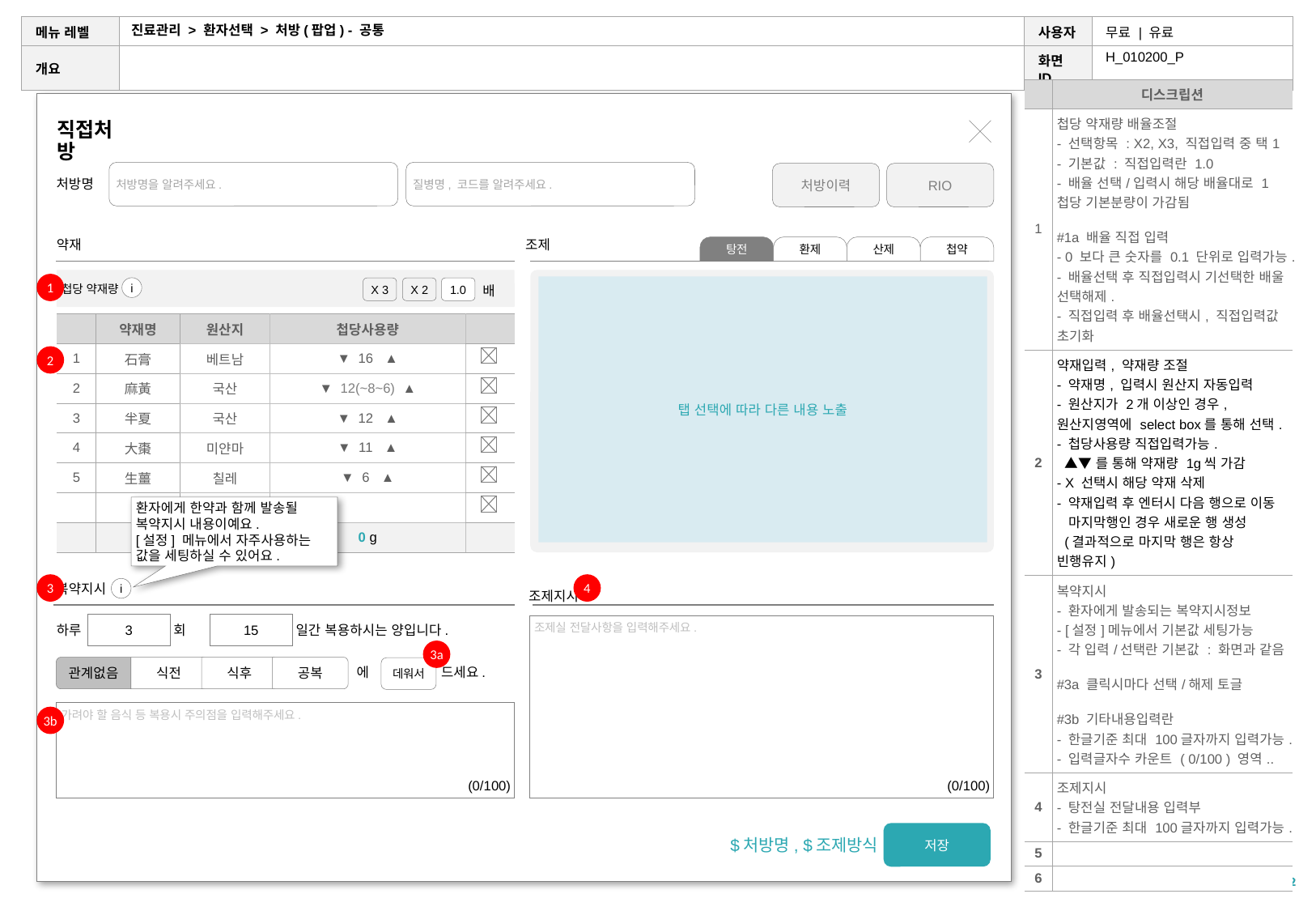

# 진료관리 > 환자선택 > 처방(팝업) - 공통
H_010200_P

|  | 디스크립션 |
| --- | --- |
| 1 | 첩당 약재량 배율조절 - 선택항목 : X2, X3, 직접입력 중 택1 - 기본값 : 직접입력란 1.0 - 배율 선택/입력시 해당 배율대로 1첩당 기본분량이 가감됨 #1a 배율 직접 입력 - 0 보다 큰 숫자를 0.1 단위로 입력가능. - 배율선택 후 직접입력시 기선택한 배울 선택해제. - 직접입력 후 배율선택시, 직접입력값 초기화 |
| 2 | 약재입력, 약재량 조절 - 약재명, 입력시 원산지 자동입력 - 원산지가 2개 이상인 경우, 원산지영역에 select box를 통해 선택. - 첩당사용량 직접입력가능. ▲▼를 통해 약재량 1g씩 가감 - X 선택시 해당 약재 삭제 - 약재입력 후 엔터시 다음 행으로 이동 마지막행인 경우 새로운 행 생성 (결과적으로 마지막 행은 항상 빈행유지) |
| 3 | 복약지시 - 환자에게 발송되는 복약지시정보 - [설정]메뉴에서 기본값 세팅가능 - 각 입력/선택란 기본값 : 화면과 같음 #3a 클릭시마다 선택/해제 토글 #3b 기타내용입력란 - 한글기준 최대 100글자까지 입력가능. - 입력글자수 카운트 ( 0/100 ) 영역.. |
| 4 | 조제지시 - 탕전실 전달내용 입력부 - 한글기준 최대 100글자까지 입력가능. |
| 5 |  |
| 6 |  |
직접처방
처방명을 알려주세요.
처방명
질병명, 코드를 알려주세요.
처방이력
RIO
조제
탕전
환제
산제
첩약
약재

첩당 약재량
1
탭 선택에 따라 다른 내용 노출
i
X 3
X 2
1.0
배
|  | 약재명 | 원산지 | 첩당사용량 |  |
| --- | --- | --- | --- | --- |
| 1 | 石膏 | 베트남 | ▼ 16 ▲ |  |
| 2 | 麻黃 | 국산 | ▼ 12(~8~6) ▲ |  |
| 3 | 半夏 | 국산 | ▼ 12 ▲ |  |
| 4 | 大棗 | 미얀마 | ▼ 11 ▲ |  |
| 5 | 生薑 | 칠레 | ▼ 6 ▲ |  |
|  |  |  |  |  |
|  | 총량 |  | 0 g |  |

2

환자에게 한약과 함께 발송될 복약지시 내용이예요.
[설정] 메뉴에서 자주사용하는 값을 세팅하실 수 있어요.
3
4
i
복약지시
조제지시
3
15
하루
회
일간 복용하시는 양입니다.
조제실 전달사항을 입력해주세요.
3a
관계없음
식전
식후
공복
데워서
에
드세요.
가려야 할 음식 등 복용시 주의점을 입력해주세요.
3b
(0/100)
(0/100)
저장
$처방명, $조제방식